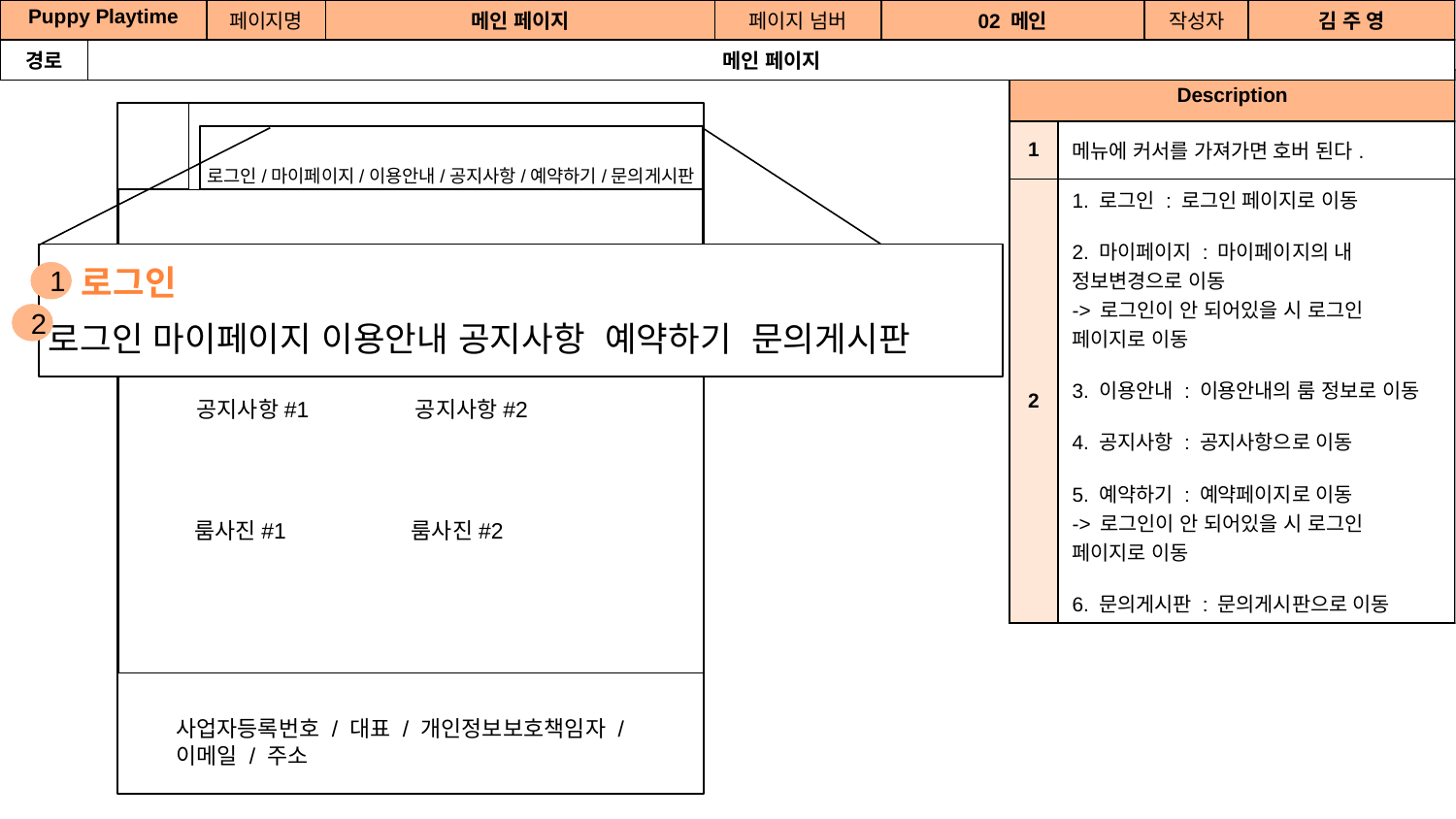

공간(오피스) 대여 시스템
공간(오피스) 대여 시스템
| Puppy Playtime | 김 주 영 | 페이지명 | 메인 페이지 | 페이지 넘버 | 02 메인 | 작성자 | 김 주 영 |
| --- | --- | --- | --- | --- | --- | --- | --- |
| 경로 | 메인 페이지 | 김 주 영 | 김 주 영 | 김 주 영 | 김 주 영 | 김 주 영 | 김 주 영 |
| Description | 1. 로그인 : 로그인 페이지로 이동 2. 마이페이지 : 마이페이지의 내 정보변경으로 이동 -> 로그인이 안 되어있을 시 로그인 페이지로 이동 3. 이용안내 : 이용안내의 룸 정보로 이동 4. 예약하기 : 예약페이지로 이동 -> 로그인이 안 되어있을 시 로그인 페이지로 이동 5. 고객센터 : 고객센터의 공지사항으로 이동 |
| --- | --- |
| 1 | 메뉴에 커서를 가져가면 호버 된다. |
| 2 | 1. 로그인 : 로그인 페이지로 이동 2. 마이페이지 : 마이페이지의 내 정보변경으로 이동 -> 로그인이 안 되어있을 시 로그인 페이지로 이동 3. 이용안내 : 이용안내의 룸 정보로 이동 4. 공지사항 : 공지사항으로 이동 5. 예약하기 : 예약페이지로 이동 -> 로그인이 안 되어있을 시 로그인 페이지로 이동 6. 문의게시판 : 문의게시판으로 이동 |

로그인/마이페이지/이용안내/공지사항/예약하기/문의게시판

공지사항#1                공지사항#2
룸사진#1                   룸사진#2
사업자등록번호 / 대표 / 개인정보보호책임자 / 이메일 / 주소

로그인 마이페이지 이용안내 공지사항  예약하기  문의게시판
룸 정보
로그인
1
2